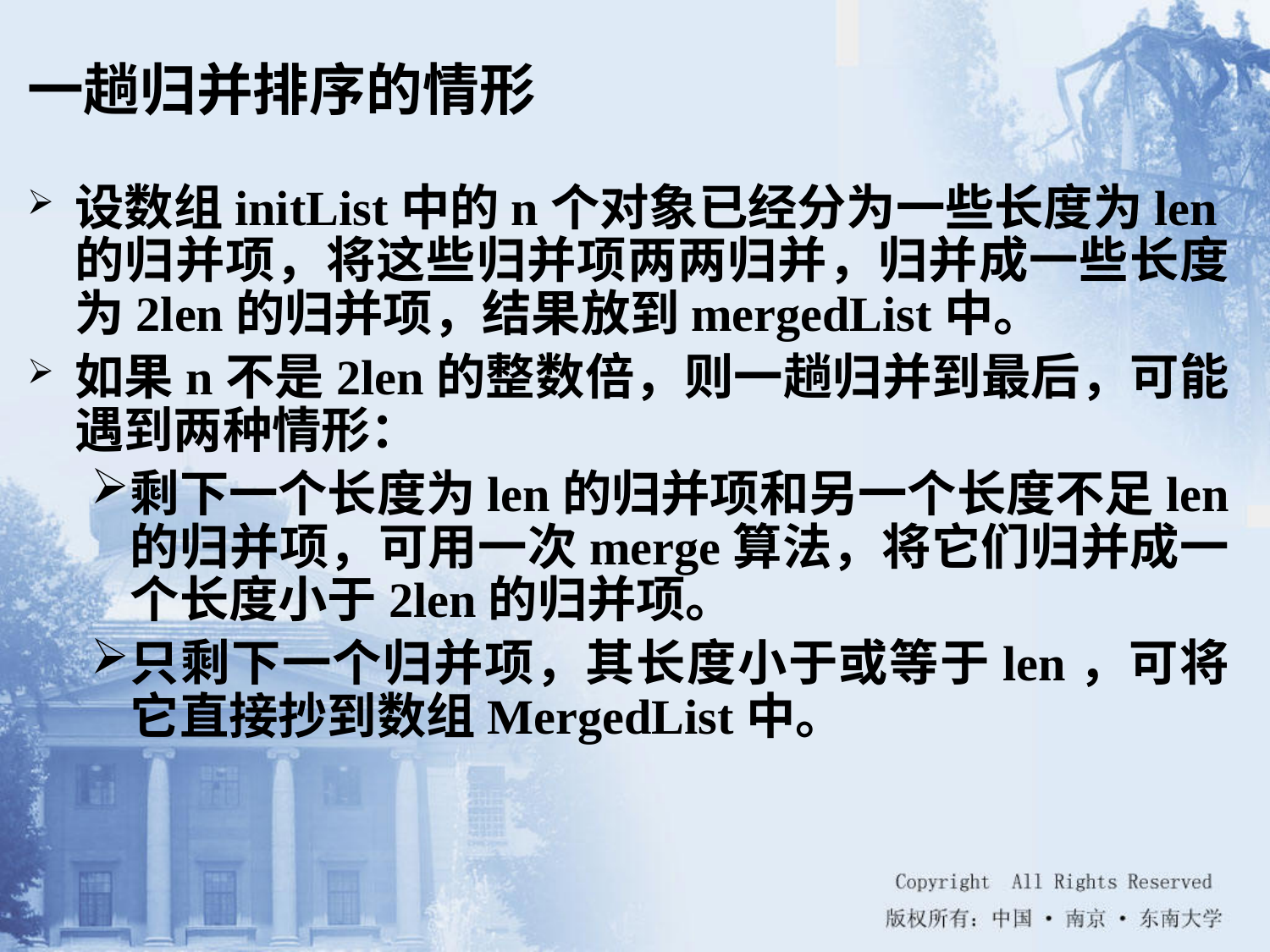

# 一趟归并排序的情形
设数组initList中的n个对象已经分为一些长度为len的归并项，将这些归并项两两归并，归并成一些长度为2len的归并项，结果放到mergedList中。
如果n不是2len的整数倍，则一趟归并到最后，可能遇到两种情形：
剩下一个长度为len的归并项和另一个长度不足len的归并项，可用一次merge算法，将它们归并成一个长度小于2len的归并项。
只剩下一个归并项，其长度小于或等于len，可将它直接抄到数组MergedList中。